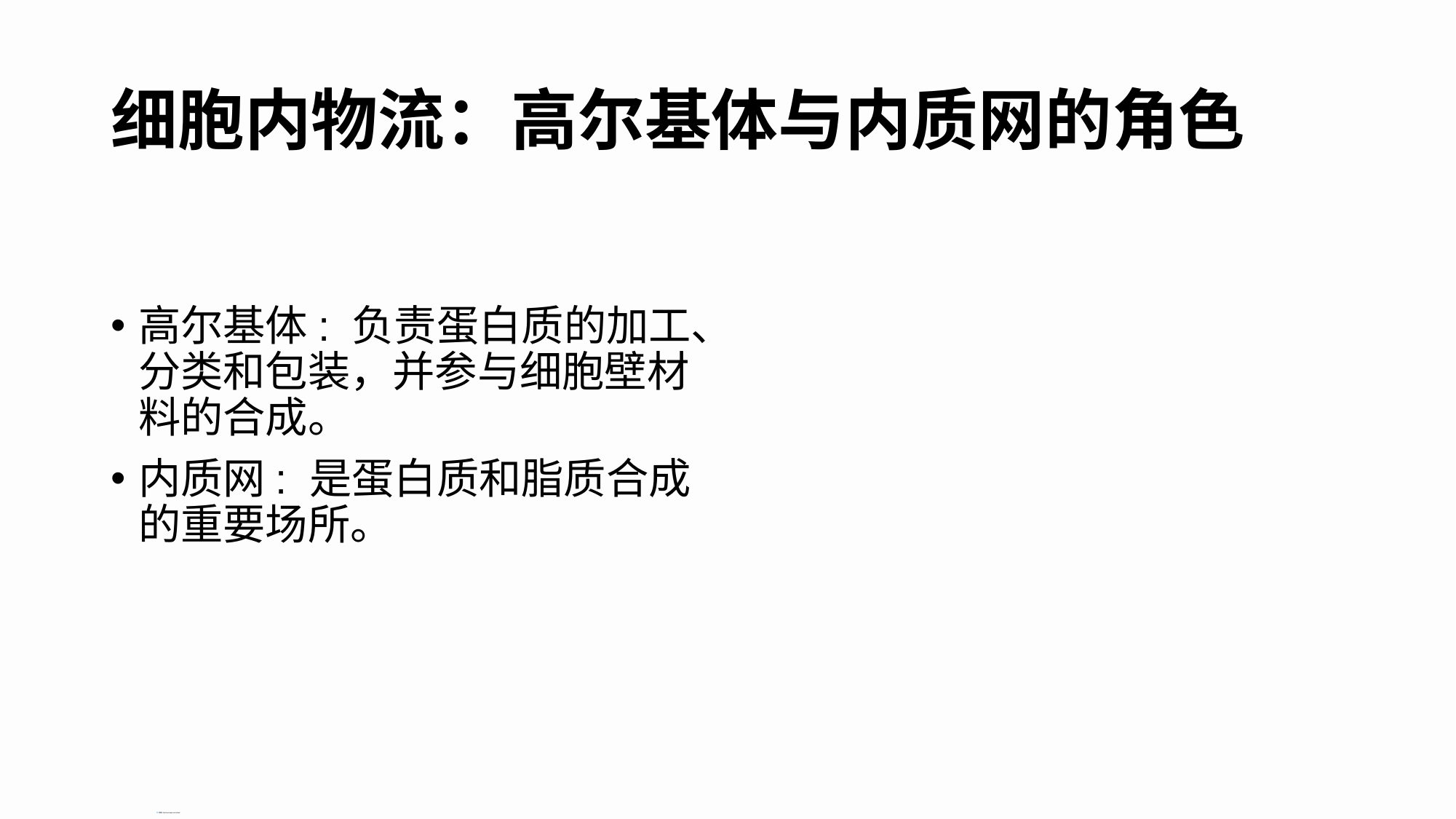

# 细胞内物流：高尔基体与内质网的角色

高尔基体: 负责蛋白质的加工、分类和包装，并参与细胞壁材料的合成。
内质网: 是蛋白质和脂质合成的重要场所。